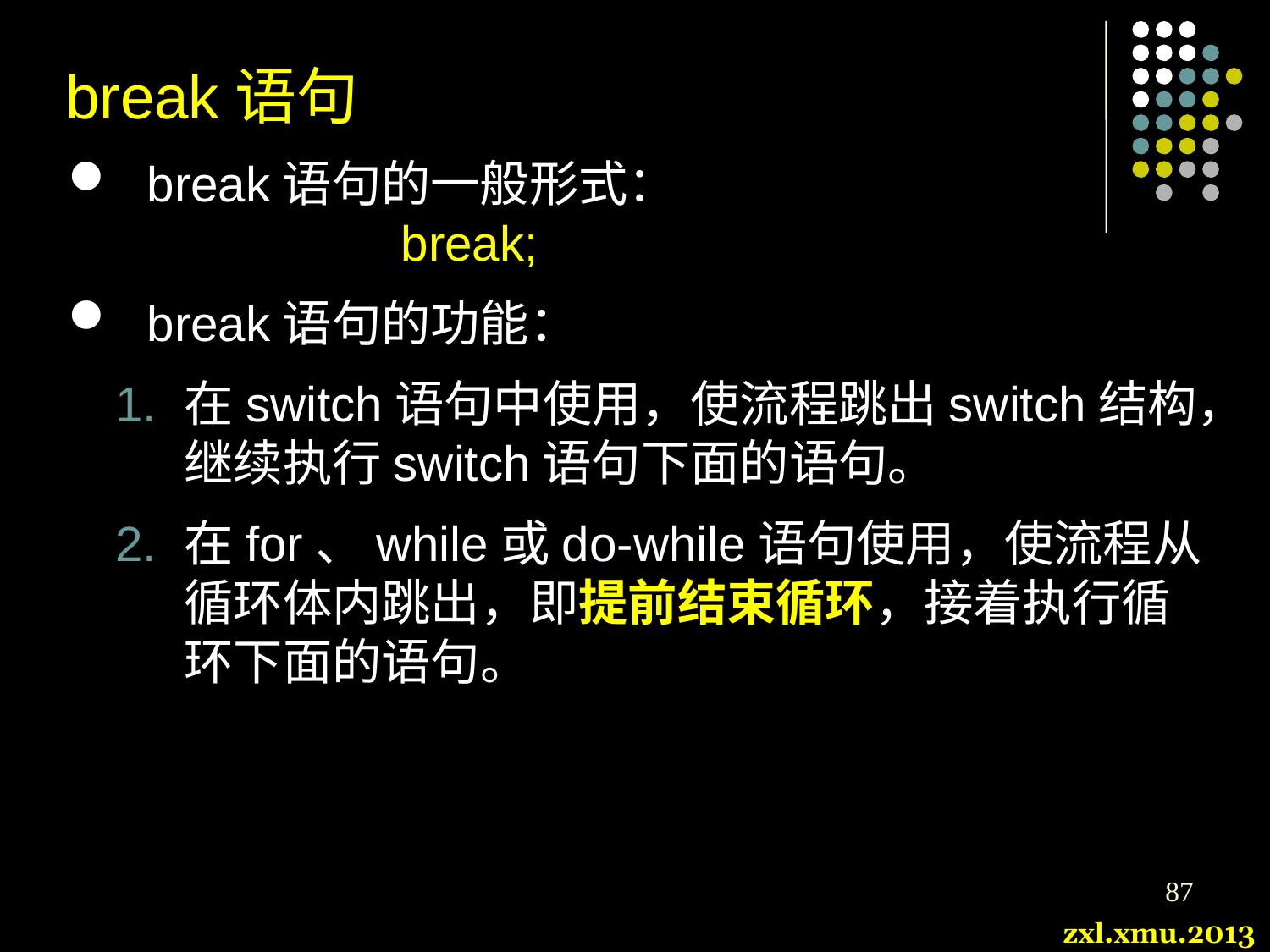

# break语句
break语句的一般形式：
		break;
break语句的功能：
在switch语句中使用，使流程跳出switch结构，继续执行switch语句下面的语句。
在for、while或do-while语句使用，使流程从循环体内跳出，即提前结束循环，接着执行循环下面的语句。
87